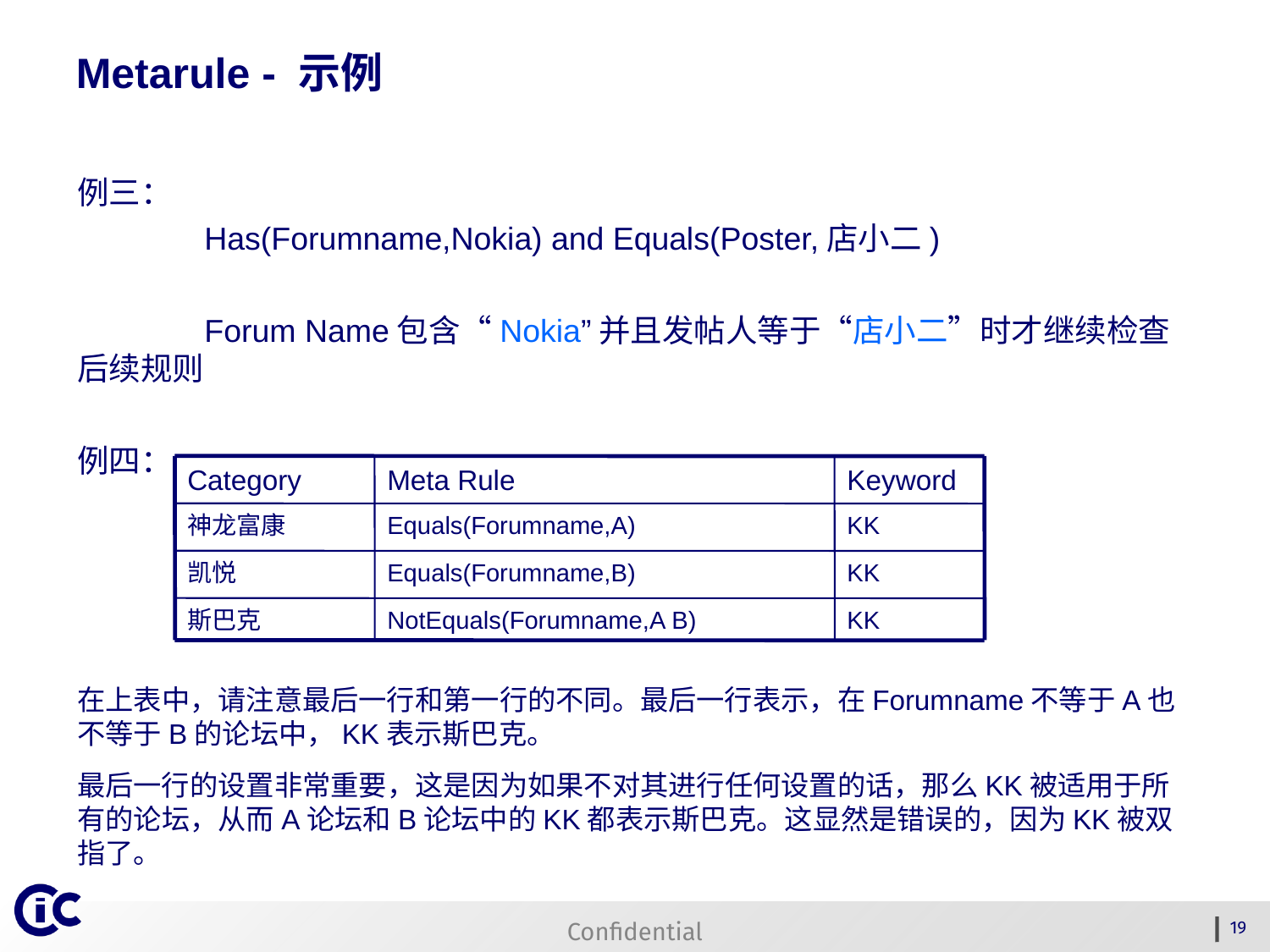

Metarule - 示例
例三：
	Has(Forumname,Nokia) and Equals(Poster,店小二)

	Forum Name包含“Nokia”并且发帖人等于“店小二”时才继续检查后续规则

例四：
Category

Meta Rule

Keyword

神龙富康

Equals(Forumname,A)
KK
凯悦

Equals(Forumname,B)
KK
斯巴克

NotEquals(Forumname,A B)
KK

在上表中，请注意最后一行和第一行的不同。最后一行表示，在Forumname不等于A也不等于B的论坛中，KK表示斯巴克。
最后一行的设置非常重要，这是因为如果不对其进行任何设置的话，那么KK被适用于所有的论坛，从而A论坛和B论坛中的KK都表示斯巴克。这显然是错误的，因为KK被双指了。